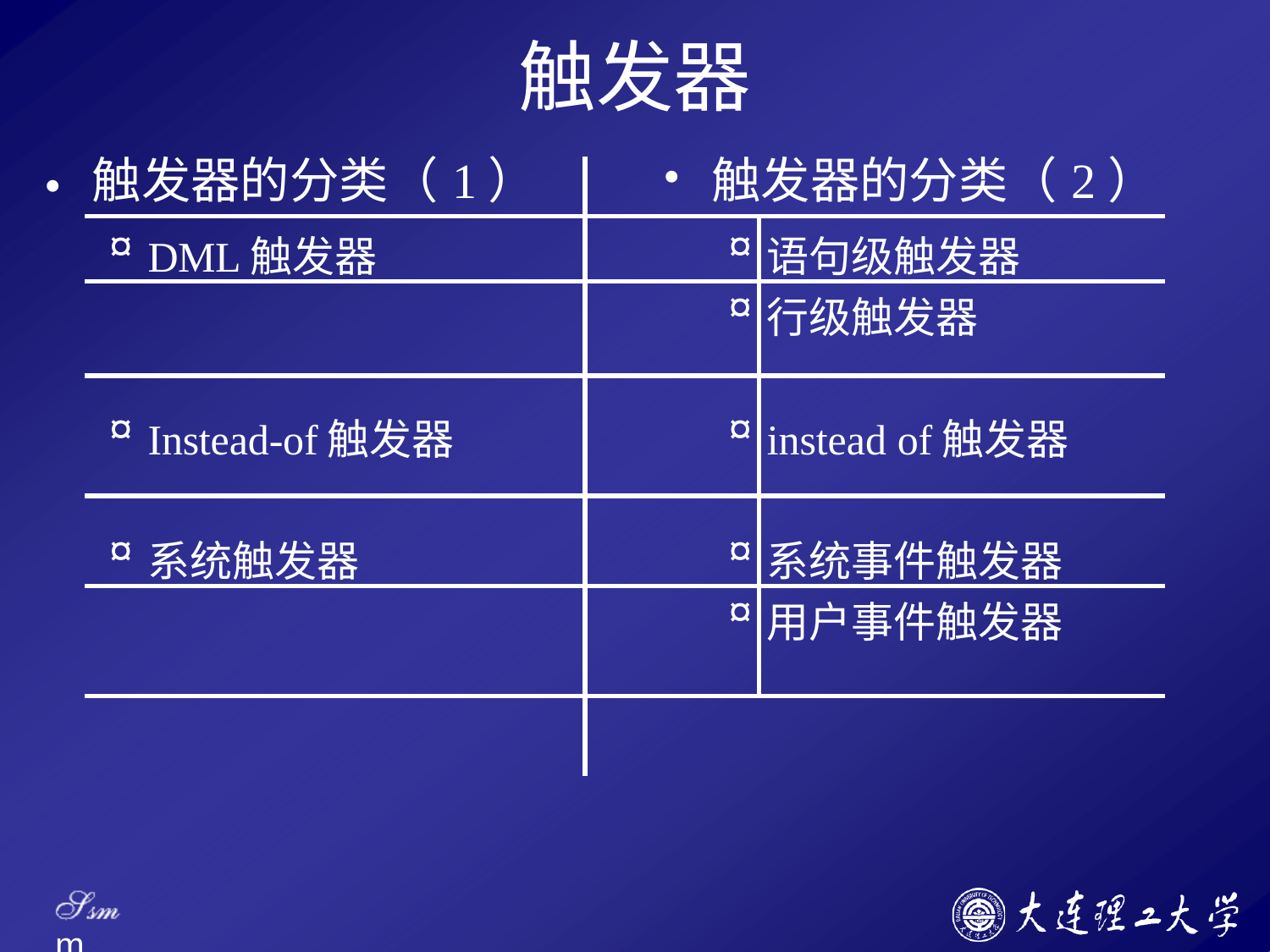

触发器
•
| 触发器的分类（1） |  | 触发器的分类（2） |  |
| --- | --- | --- | --- |
| ¤ | DML触发器 | ¤ | 语句级触发器 |
|  |  | ¤ | 行级触发器 |
| ¤ | Instead-of触发器 | ¤ | instead of触发器 |
| ¤ | 系统触发器 | ¤ | 系统事件触发器 |
|  |  | ¤ | 用户事件触发器 |
|  |  |  |  |

Ssm